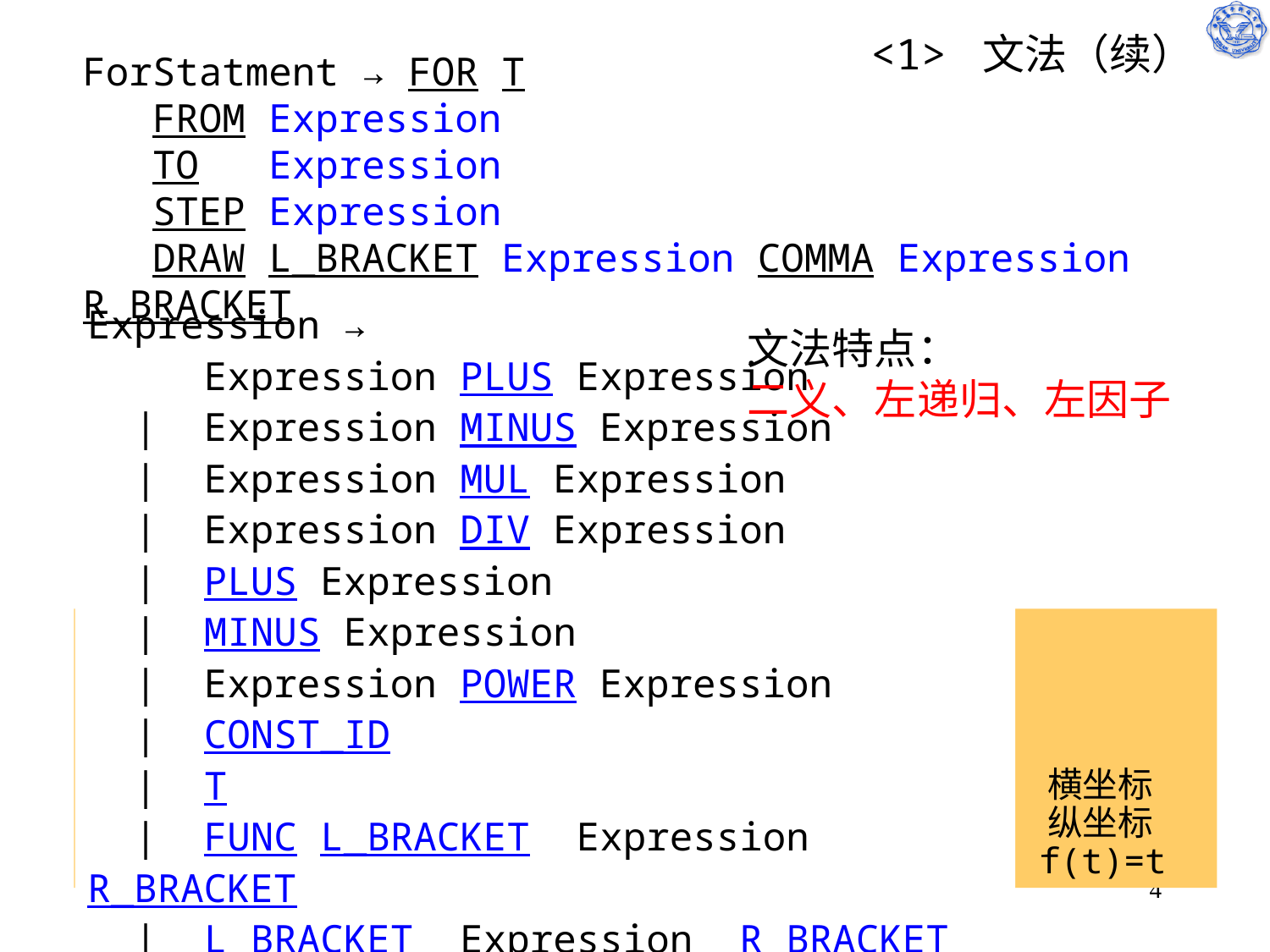

# <1> 文法（续）
ForStatment → FOR T
   FROM Expression
   TO   Expression
   STEP Expression
   DRAW L_BRACKET Expression COMMA Expression R_BRACKET
Expression →
     Expression PLUS Expression
  |  Expression MINUS Expression
  |  Expression MUL Expression
  |  Expression DIV Expression
  |  PLUS Expression
  |  MINUS Expression
  |  Expression POWER Expression
  |  CONST_ID
  |  T
  |  FUNC L_BRACKET  Expression  R_BRACKET
  |  L_BRACKET  Expression  R_BRACKET
文法特点：
二义、左递归、左因子
------- 函数f(t)=t的图形
origin is (200, 300);	-- 设置原点的偏移量
scale is (2, 1);	-- 设置横、纵坐标缩放比例
rot is pi/6;		-- 设置旋转角度
for T from 0 to 200 step 1 draw (t, 0);	-- 横坐标
for T from 0 to 180 step 1 draw (0, t);	-- 纵坐标
for T from 0 to 150 step 1 draw (t, t);	-- f(t)=t
4